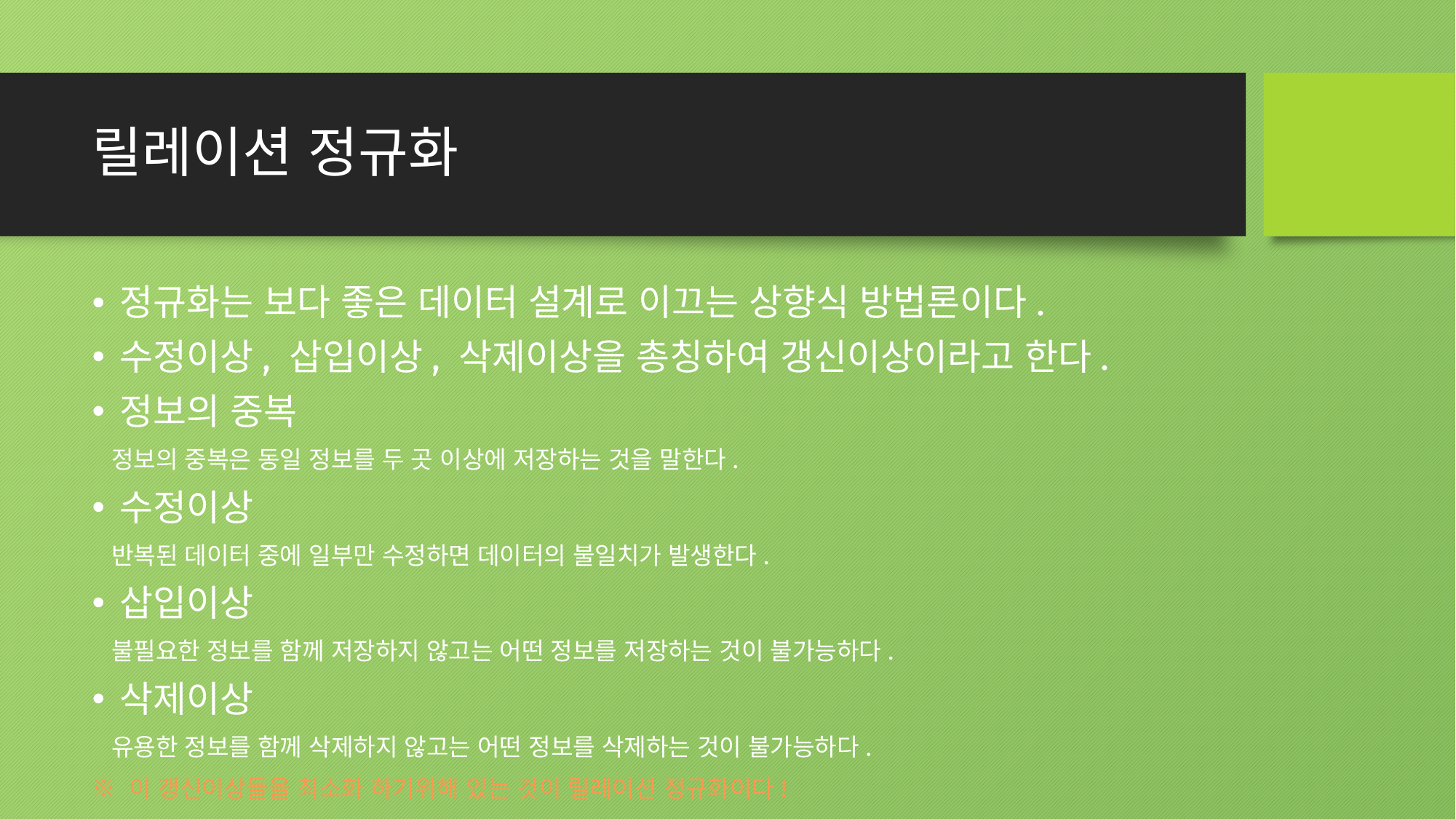

# 릴레이션 정규화
정규화는 보다 좋은 데이터 설계로 이끄는 상향식 방법론이다.
수정이상, 삽입이상, 삭제이상을 총칭하여 갱신이상이라고 한다.
정보의 중복
  정보의 중복은 동일 정보를 두 곳 이상에 저장하는 것을 말한다.
수정이상
  반복된 데이터 중에 일부만 수정하면 데이터의 불일치가 발생한다.
삽입이상
  불필요한 정보를 함께 저장하지 않고는 어떤 정보를 저장하는 것이 불가능하다.
삭제이상
  유용한 정보를 함께 삭제하지 않고는 어떤 정보를 삭제하는 것이 불가능하다.
※ 이 갱신이상들을 최소화 하기위해 있는 것이 릴레이션 정규화이다!